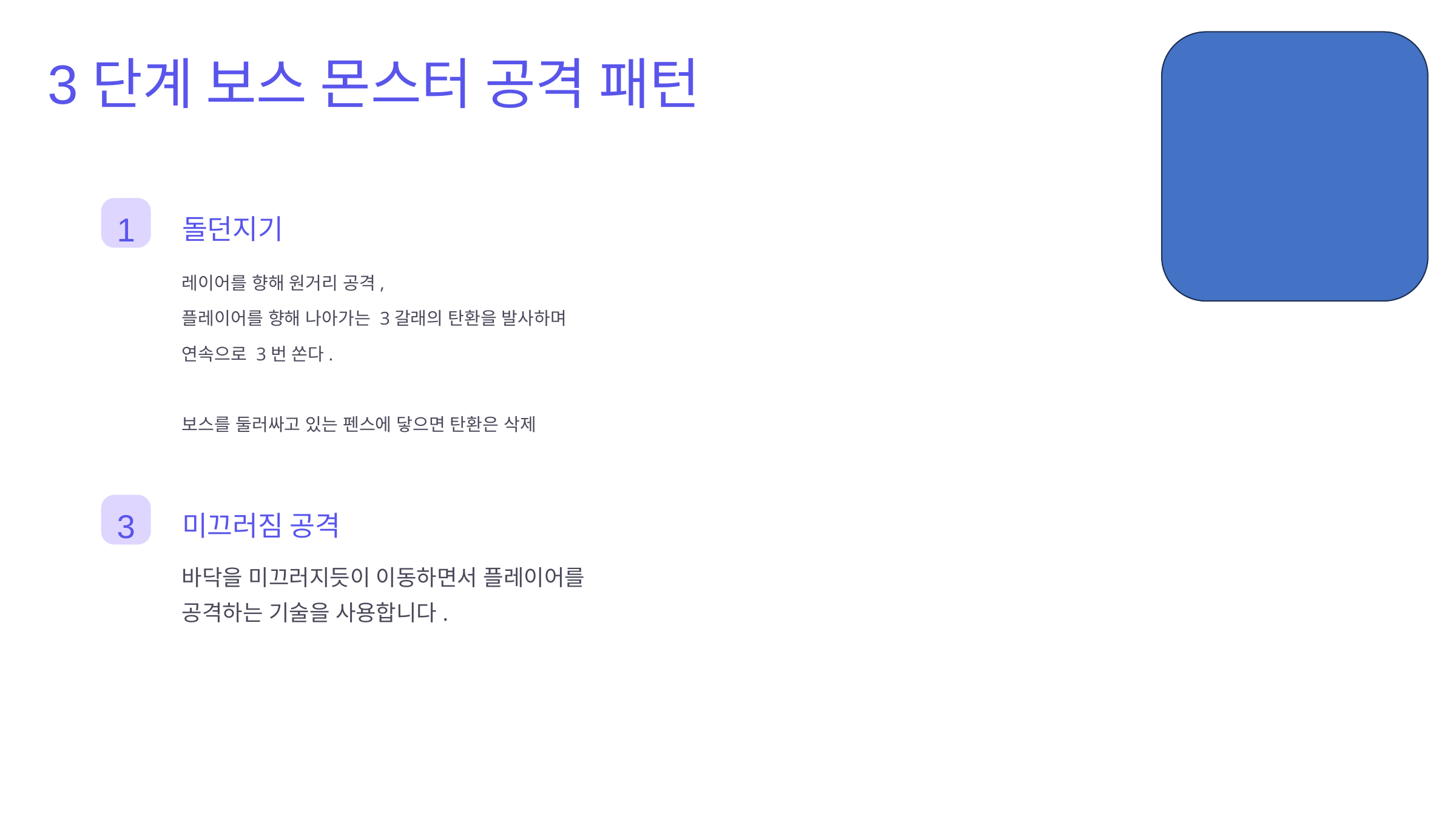

3단계 보스 몬스터 공격 패턴

1
돌던지기
레이어를 향해 원거리 공격,
플레이어를 향해 나아가는 3갈래의 탄환을 발사하며 연속으로 3번 쏜다.

보스를 둘러싸고 있는 펜스에 닿으면 탄환은 삭제

3
미끄러짐 공격
바닥을 미끄러지듯이 이동하면서 플레이어를 공격하는 기술을 사용합니다.